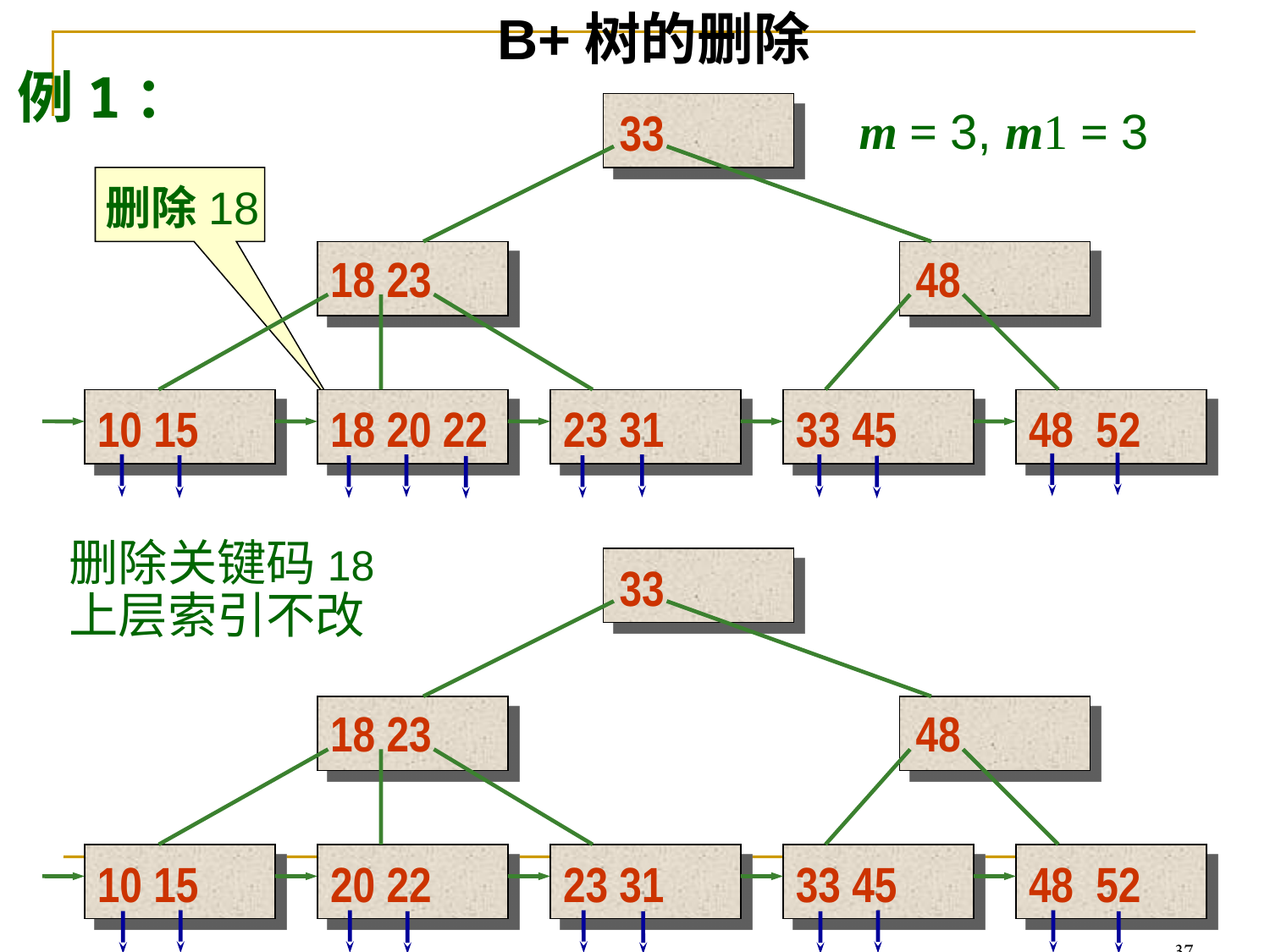

B+树的删除
例1：

m = 3, m1 = 3
33

删除18

18 23

48

10 15
18 20 22
23 31
33 45
48  52

删除关键码18
上层索引不改

33

18 23

48

10 15
20 22
23 31
33 45
48  52

37